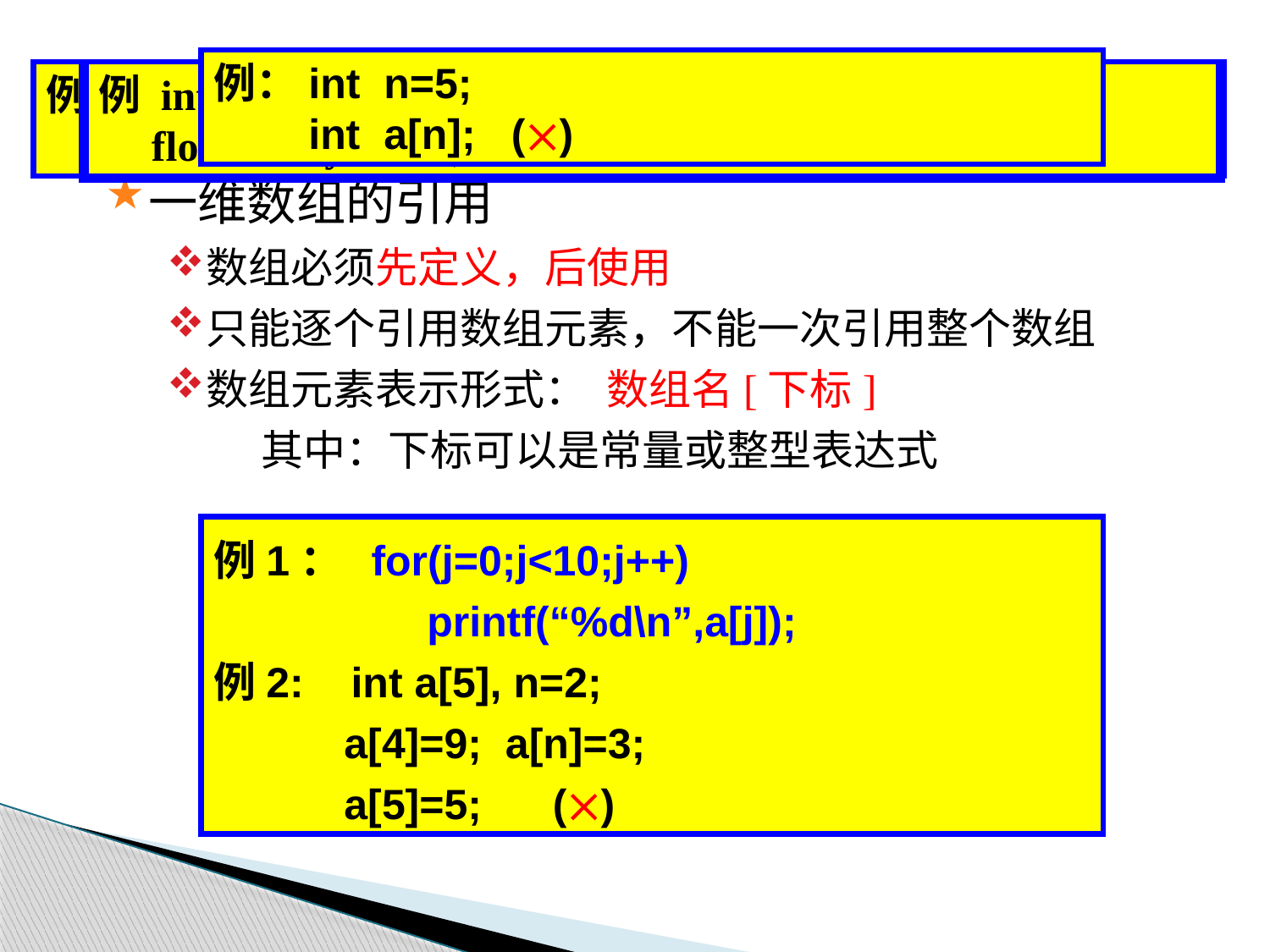

例：int  n=5;
        int  a[n];   (×)
例  int data[5];
      data[5]=10;
例  int data[5];
      data[5]=10;     //C语言对数组不作越界检查，使用时要注意
例 int data[2.3];
     float array[-100];
例   int i=15;
       int data[i];            (×不能用变量定义数组维数)
例   int i=15;
       int data[i];
例 int data[2.3];
     float array[-100];   (×只能用正的整型常量定义数组维数)
一维数组的引用
数组必须先定义，后使用
只能逐个引用数组元素，不能一次引用整个数组
数组元素表示形式：  数组名[下标]
其中：下标可以是常量或整型表达式
例1：  for(j=0;j<10;j++)
                  printf(“%d\n”,a[j]);
例2:    int a[5], n=2;
           a[4]=9;  a[n]=3;
           a[5]=5;      (×)
例       int a[10]={1,2,3,4,5,6,7,8,9,10};
           printf(“%d”,a);         (×)